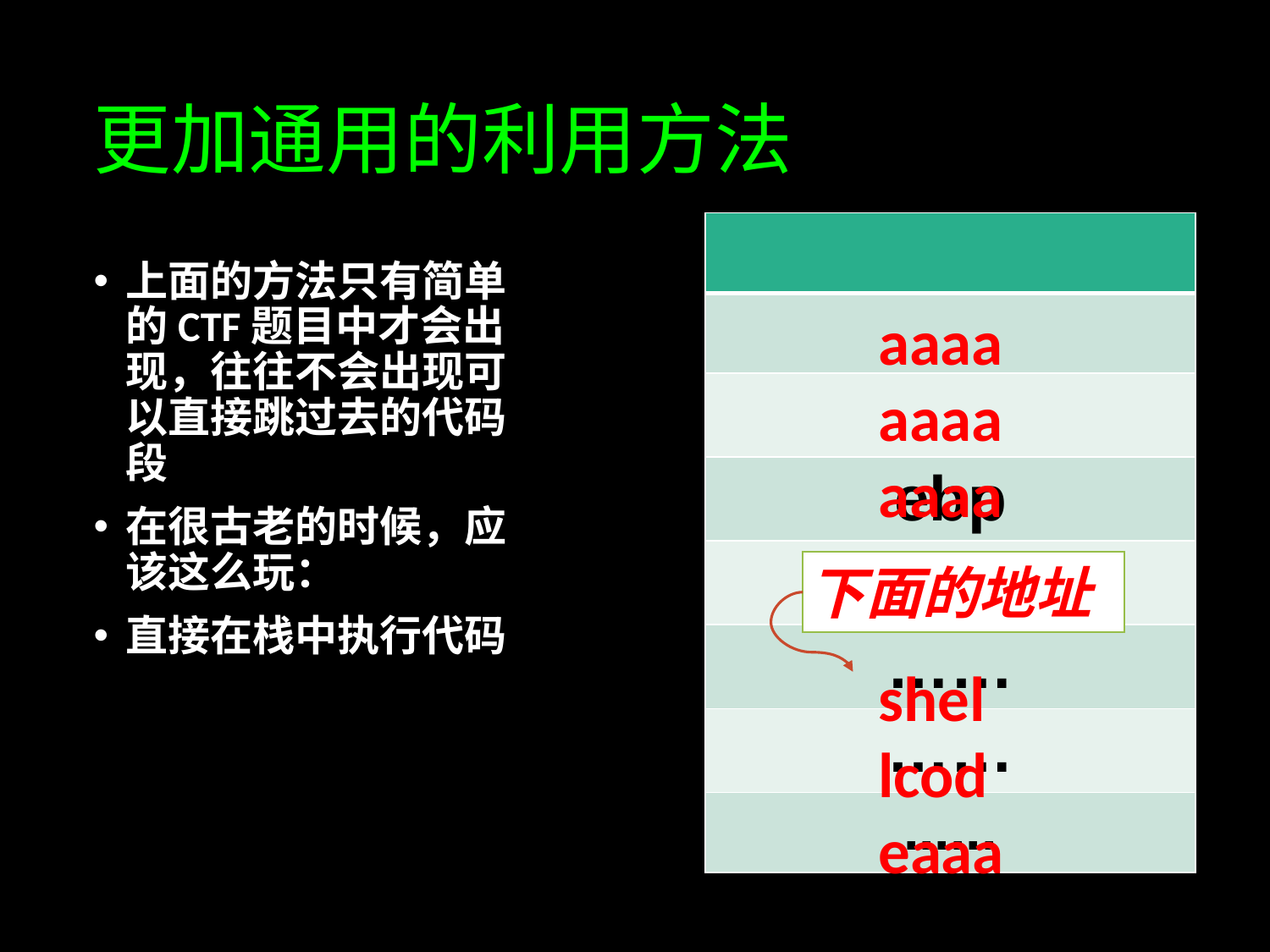

# 更加通用的利用方法
|  |
| --- |
|  |
|  |
| ebp |
| ret |
| …… |
| …… |
| ...... |
上面的方法只有简单的CTF题目中才会出现，往往不会出现可以直接跳过去的代码段
在很古老的时候，应该这么玩：
直接在栈中执行代码
aaaa
aaaa
aaaa
下面的地址

shel
lcod
eaaa